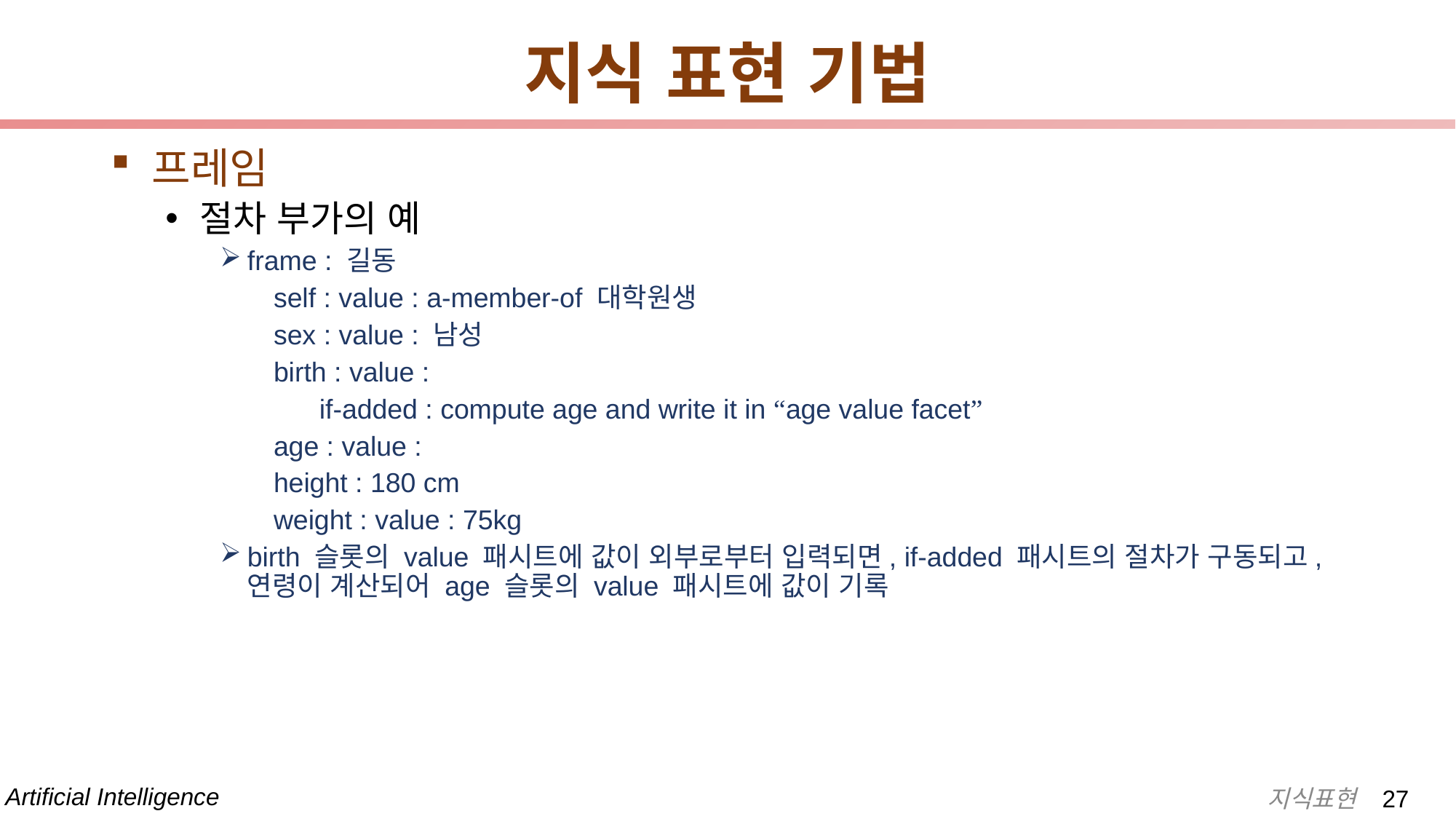

# 지식 표현 기법
프레임
절차 부가의 예
frame : 길동
       self : value : a-member-of 대학원생
       sex : value : 남성
       birth : value :
             if-added : compute age and write it in “age value facet”
       age : value :
       height : 180 cm
       weight : value : 75kg
birth 슬롯의 value 패시트에 값이 외부로부터 입력되면, if-added 패시트의 절차가 구동되고, 연령이 계산되어 age 슬롯의 value 패시트에 값이 기록